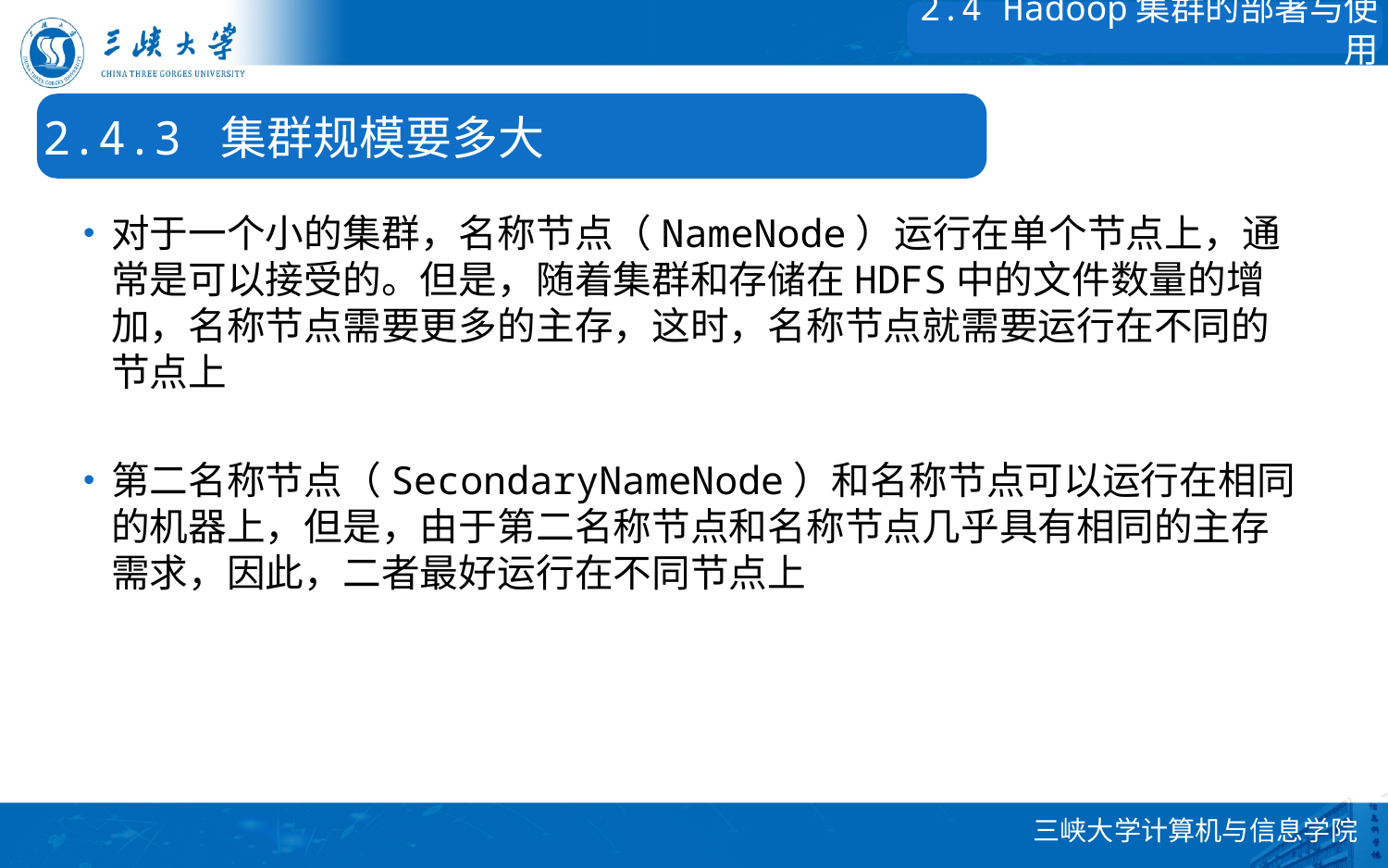

2.4 Hadoop集群的部署与使用
2.4.3 集群规模要多大
对于一个小的集群，名称节点（NameNode）运行在单个节点上，通常是可以接受的。但是，随着集群和存储在HDFS中的文件数量的增加，名称节点需要更多的主存，这时，名称节点就需要运行在不同的节点上

第二名称节点（SecondaryNameNode）和名称节点可以运行在相同的机器上，但是，由于第二名称节点和名称节点几乎具有相同的主存需求，因此，二者最好运行在不同节点上